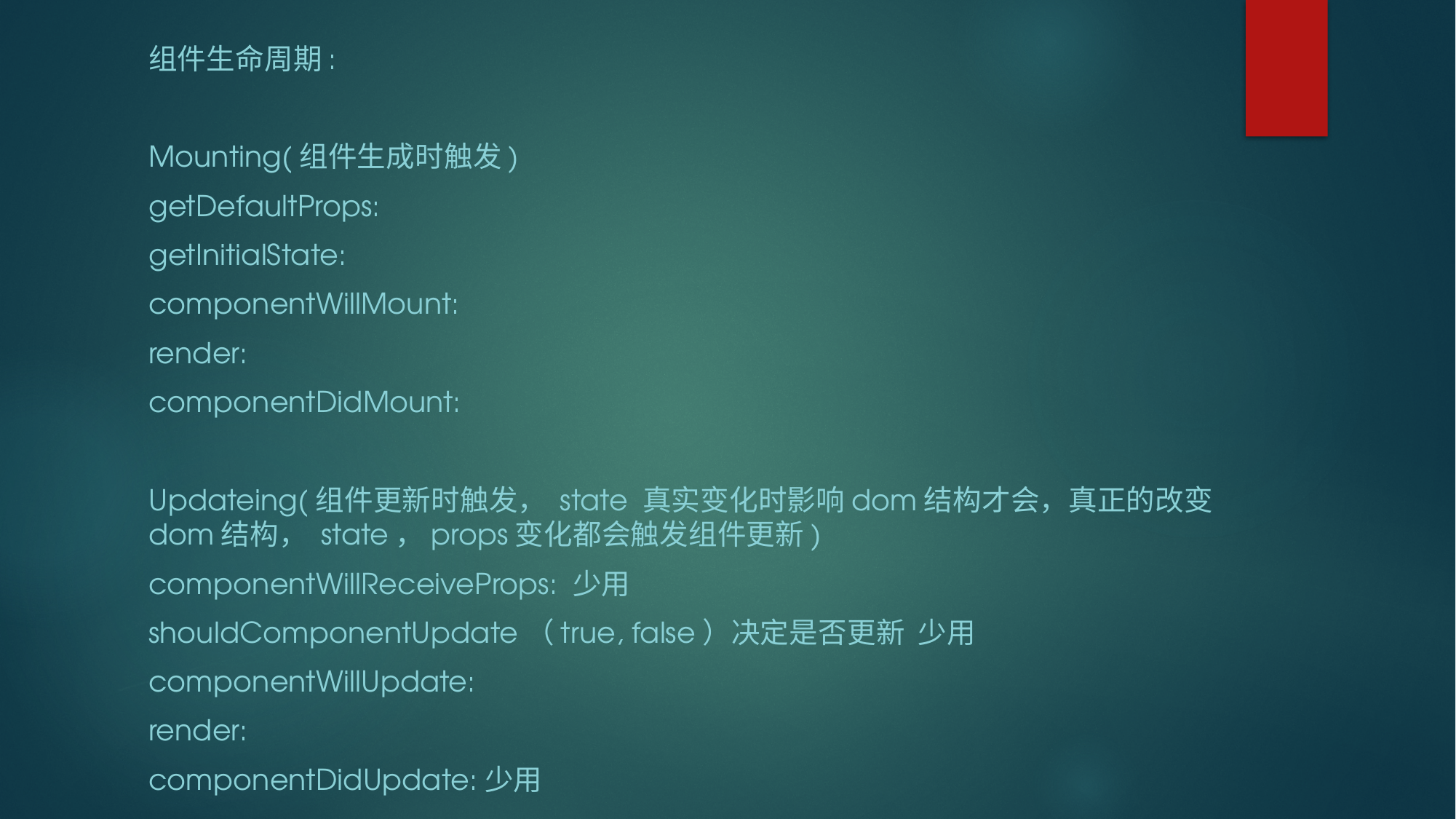

组件生命周期:

Mounting(组件生成时触发)
getDefaultProps:
getInitialState:
componentWillMount:
render:
componentDidMount:

Updateing(组件更新时触发， state 真实变化时影响dom结构才会，真正的改变dom结构， state，props变化都会触发组件更新)
componentWillReceiveProps: 少用
shouldComponentUpdate（true, false）决定是否更新  少用
componentWillUpdate:
render:
componentDidUpdate:少用